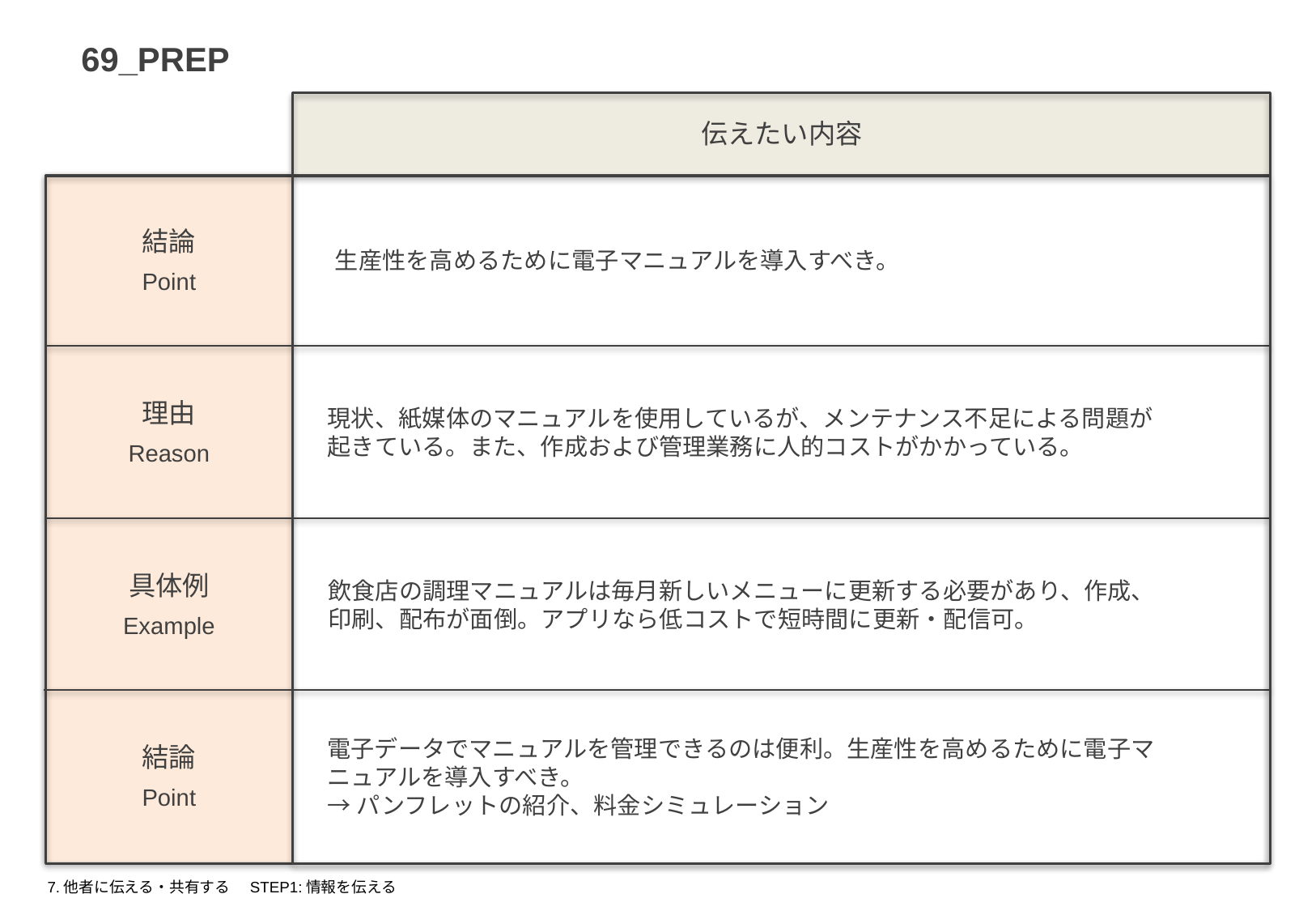

69_PREP

伝えたい内容

結論
Point
生産性を高めるために電子マニュアルを導入すべき。
理由
Reason
現状、紙媒体のマニュアルを使用しているが、メンテナンス不足による問題が起きている。また、作成および管理業務に人的コストがかかっている。
具体例
Example
飲食店の調理マニュアルは毎月新しいメニューに更新する必要があり、作成、印刷、配布が面倒。アプリなら低コストで短時間に更新・配信可。
電子データでマニュアルを管理できるのは便利。生産性を高めるために電子マニュアルを導入すべき。
→パンフレットの紹介、料金シミュレーション
結論
Point
7.他者に伝える・共有する
STEP1:情報を伝える